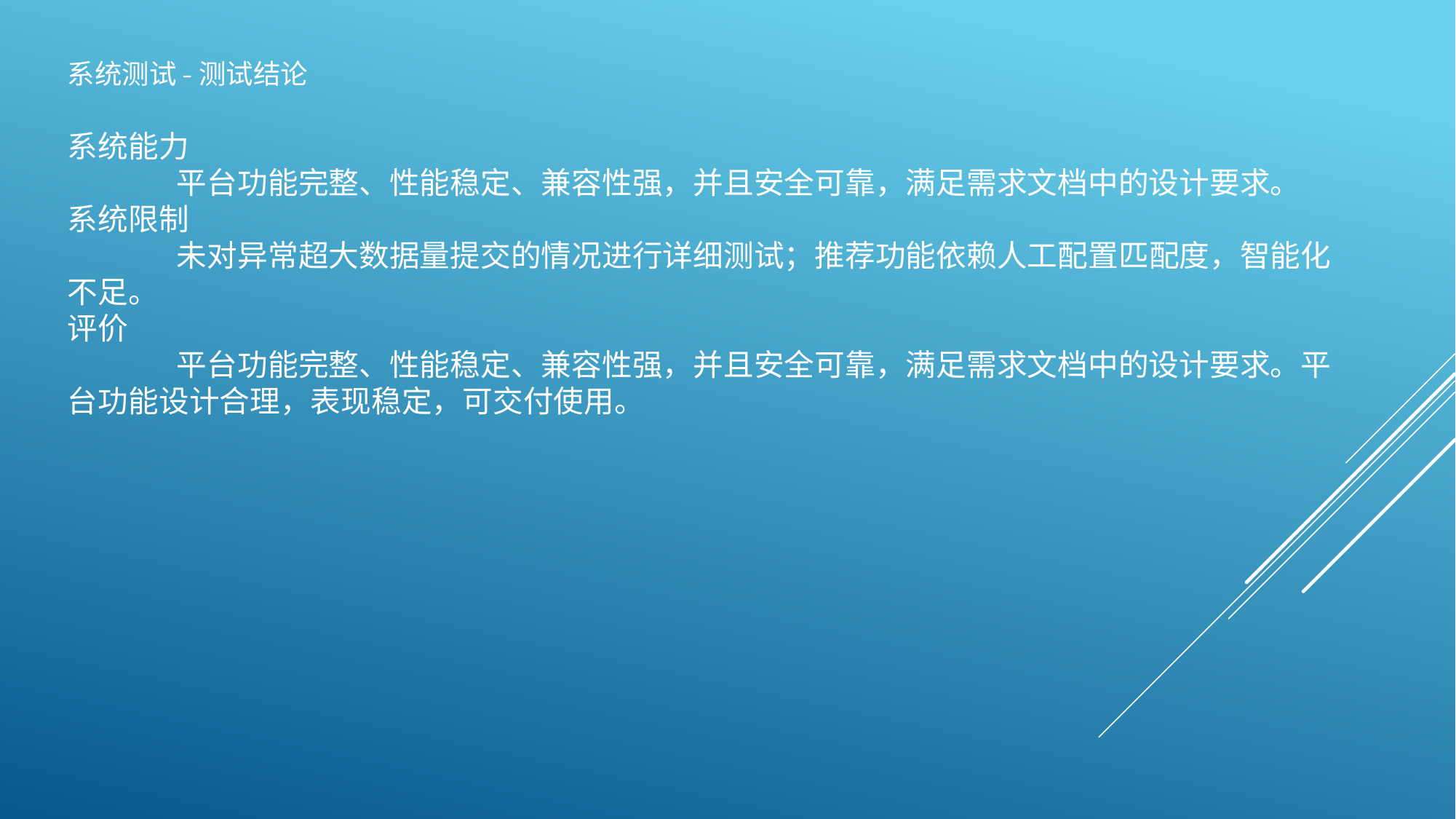

系统测试-测试结论
系统能力
	平台功能完整、性能稳定、兼容性强，并且安全可靠，满足需求文档中的设计要求。
系统限制
	未对异常超大数据量提交的情况进行详细测试；推荐功能依赖人工配置匹配度，智能化不足。
评价
	平台功能完整、性能稳定、兼容性强，并且安全可靠，满足需求文档中的设计要求。平台功能设计合理，表现稳定，可交付使用。